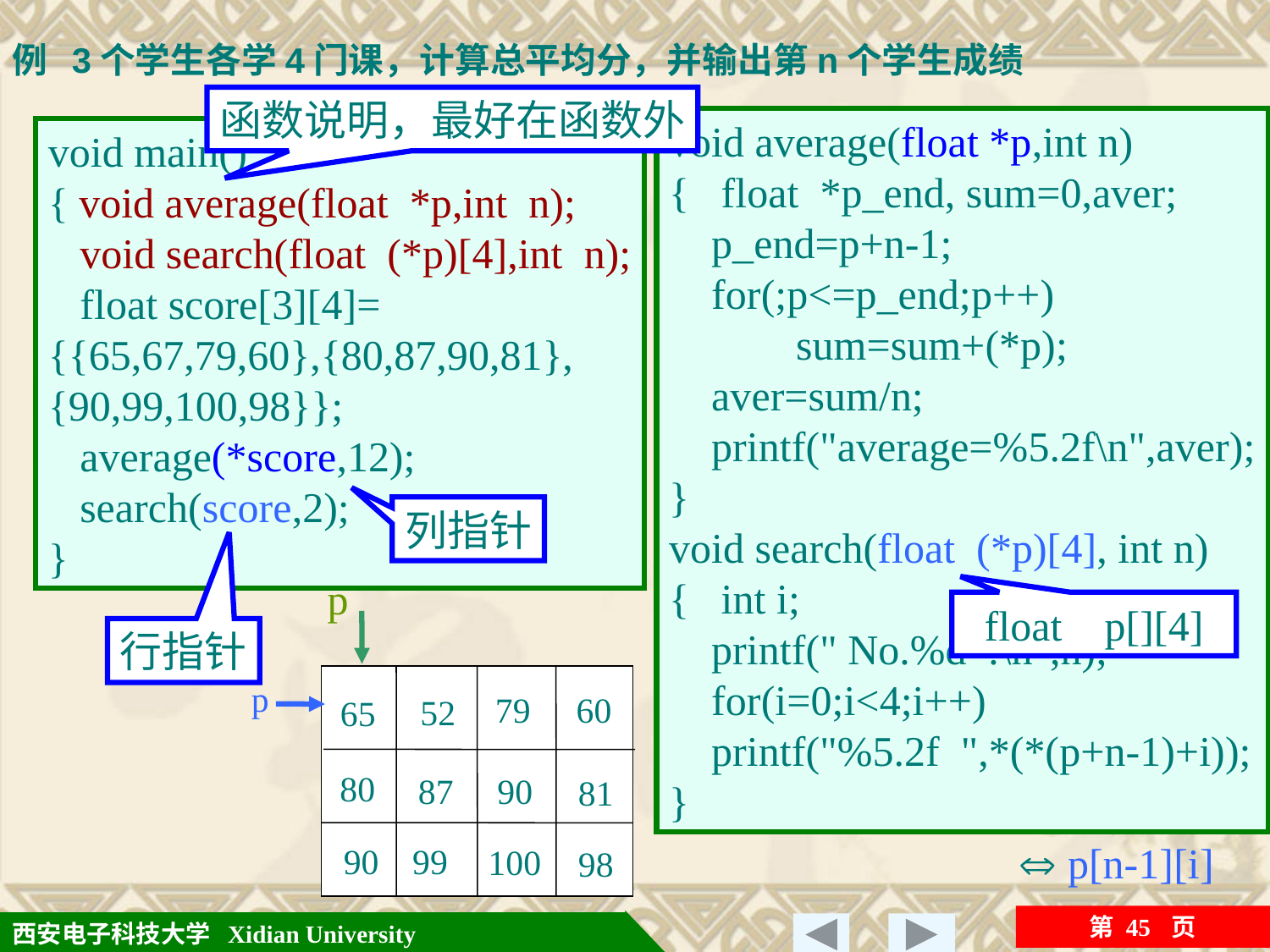

例  3个学生各学4门课，计算总平均分，并输出第n个学生成绩

函数说明，最好在函数外
void average(float *p,int n)
{   float  *p_end, sum=0,aver;
    p_end=p+n-1;
    for(;p<=p_end;p++)
	sum=sum+(*p);
    aver=sum/n;
    printf("average=%5.2f\n",aver);
}
void search(float  (*p)[4], int n)
{   int i;
    printf(" No.%d  :\n",n);
    for(i=0;i<4;i++)
    printf("%5.2f  ",*(*(p+n-1)+i));
}
void main()
{ void average(float  *p,int  n);
   void search(float  (*p)[4],int  n);
   float score[3][4]=
{{65,67,79,60},{80,87,90,81},
{90,99,100,98}};
   average(*score,12);
   search(score,2);
}
列指针
p

float    p[][4]
行指针

79
60
52
65

80
87
90
81

90
99
100
98
p

⇔ p[n-1][i]